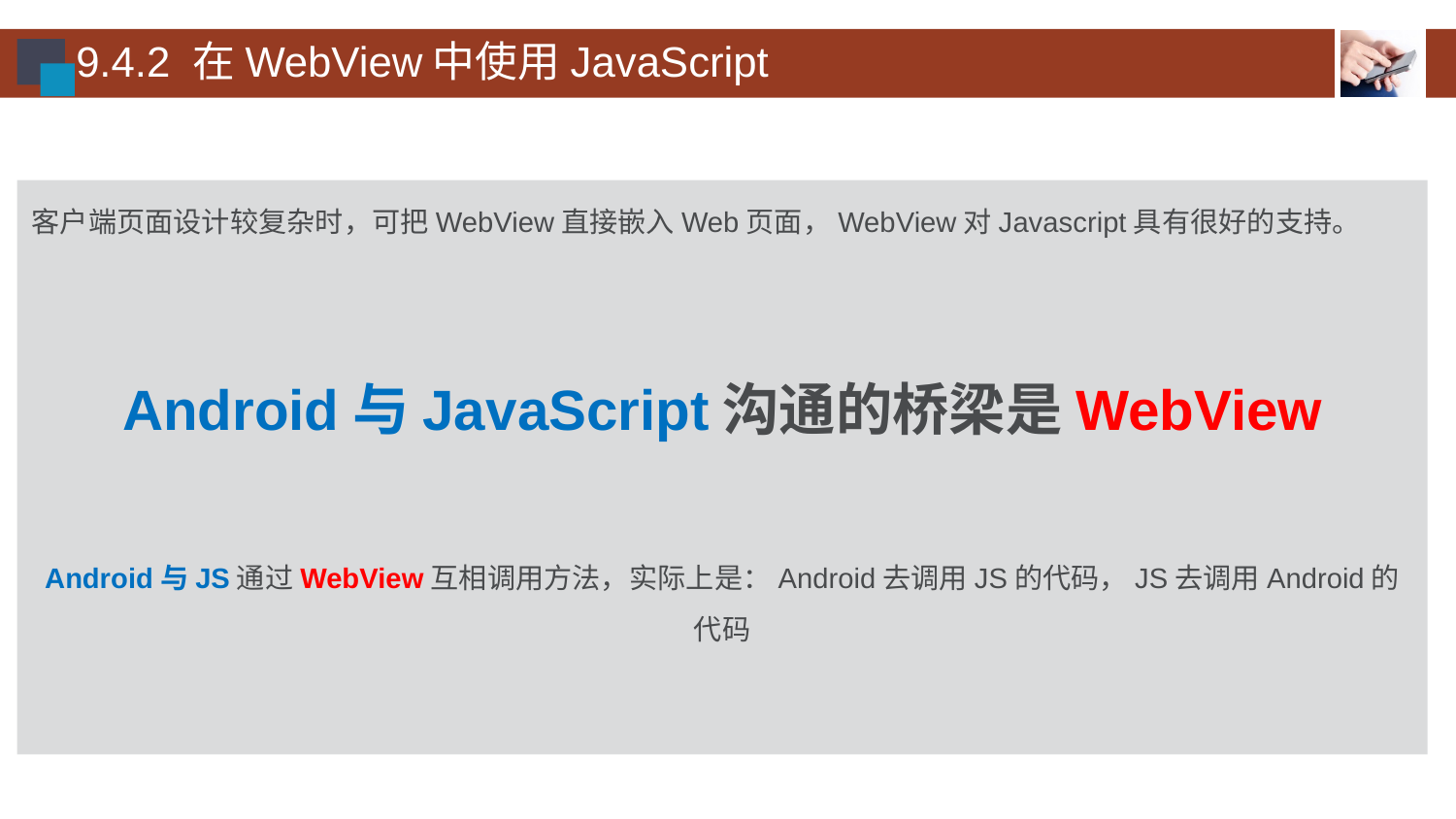

# 9.4.2 在WebView中使用JavaScript

客户端页面设计较复杂时，可把WebView直接嵌入Web页面，WebView对Javascript具有很好的支持。

Android与JavaScript沟通的桥梁是WebView

Android与JS通过WebView互相调用方法，实际上是：Android去调用JS的代码，JS去调用Android的代码